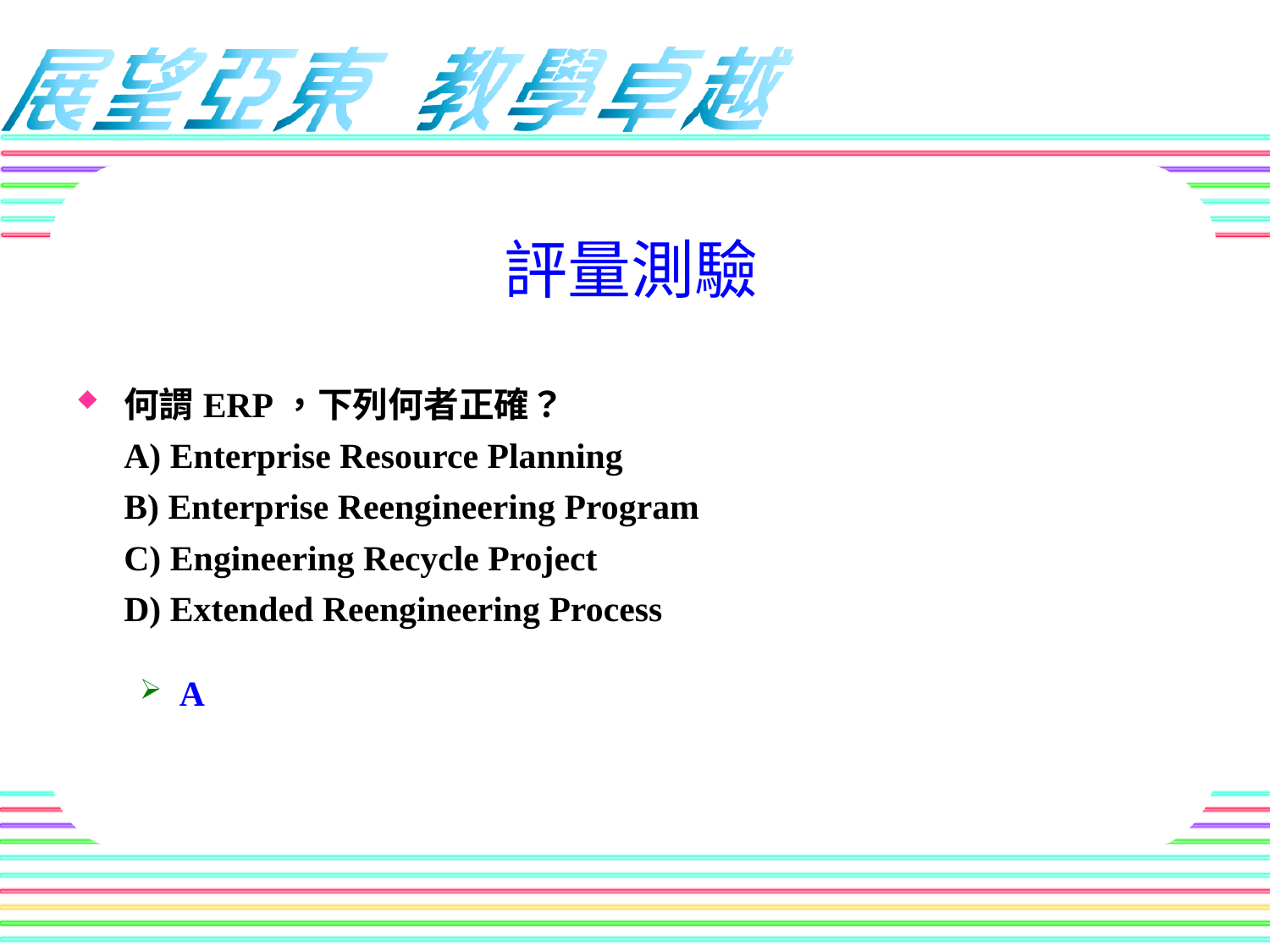

評量測驗
何謂ERP，下列何者正確？
A) Enterprise Resource Planning
B) Enterprise Reengineering Program
C) Engineering Recycle Project
D) Extended Reengineering Process
A